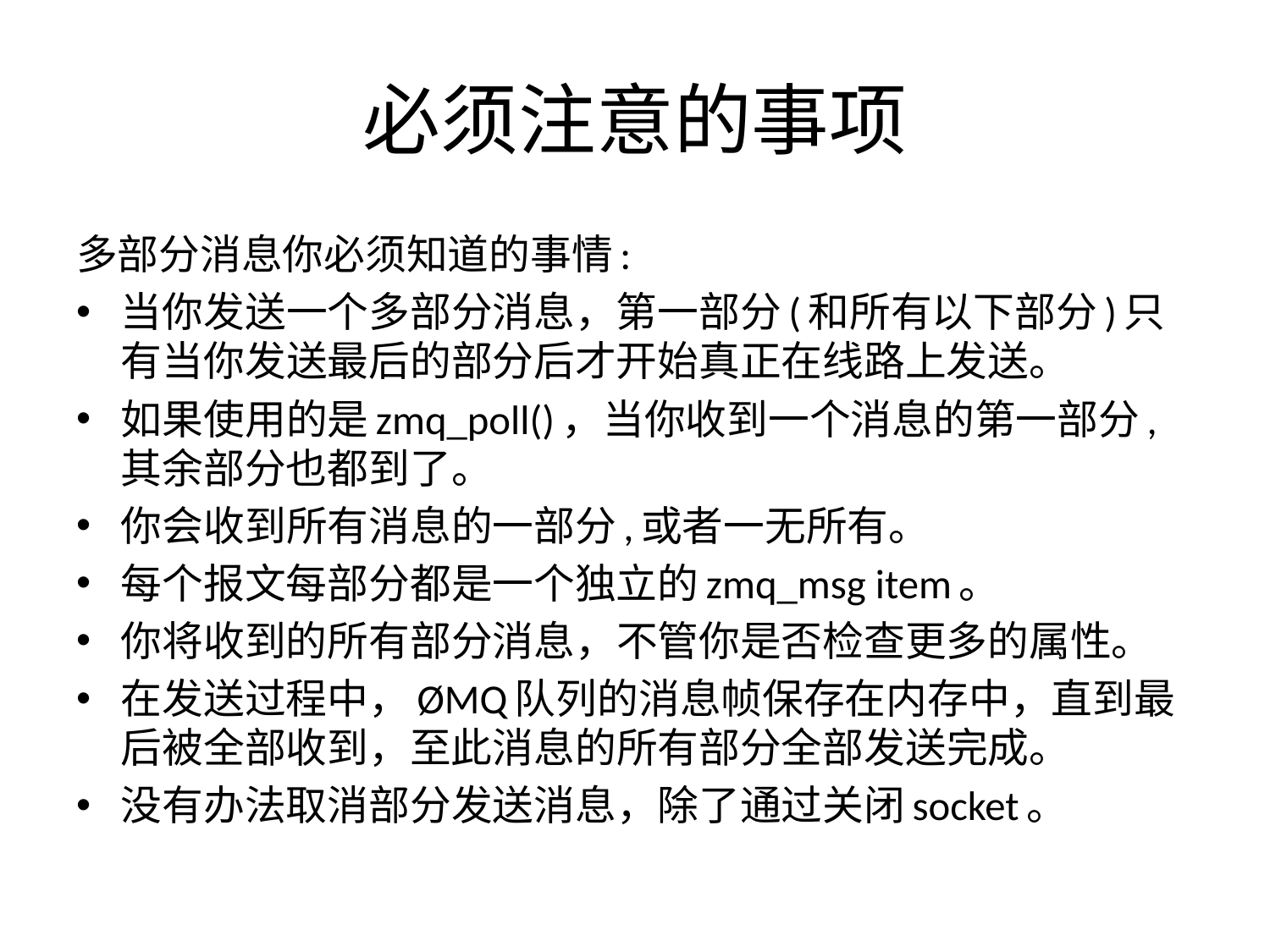

# 必须注意的事项
多部分消息你必须知道的事情:
当你发送一个多部分消息，第一部分(和所有以下部分)只有当你发送最后的部分后才开始真正在线路上发送。
如果使用的是zmq_poll()，当你收到一个消息的第一部分,其余部分也都到了。
你会收到所有消息的一部分,或者一无所有。
每个报文每部分都是一个独立的zmq_msg item。
你将收到的所有部分消息，不管你是否检查更多的属性。
在发送过程中，ØMQ队列的消息帧保存在内存中，直到最后被全部收到，至此消息的所有部分全部发送完成。
没有办法取消部分发送消息，除了通过关闭socket。